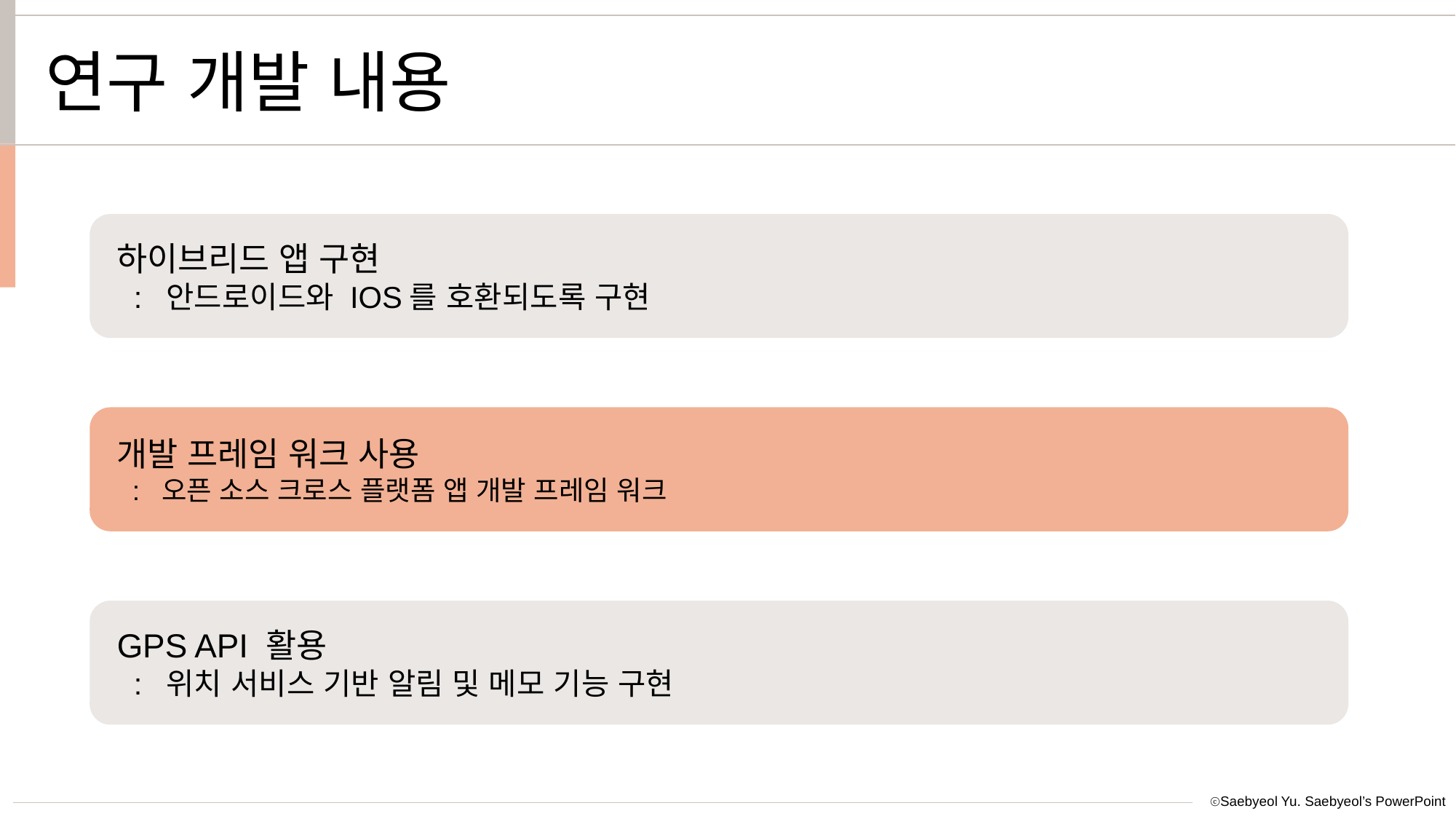

연구 개발 내용
하이브리드 앱 구현
  :  안드로이드와 IOS를 호환되도록 구현
개발 프레임 워크 사용
  :  오픈 소스 크로스 플랫폼 앱 개발 프레임 워크
GPS API 활용
  :  위치 서비스 기반 알림 및 메모 기능 구현